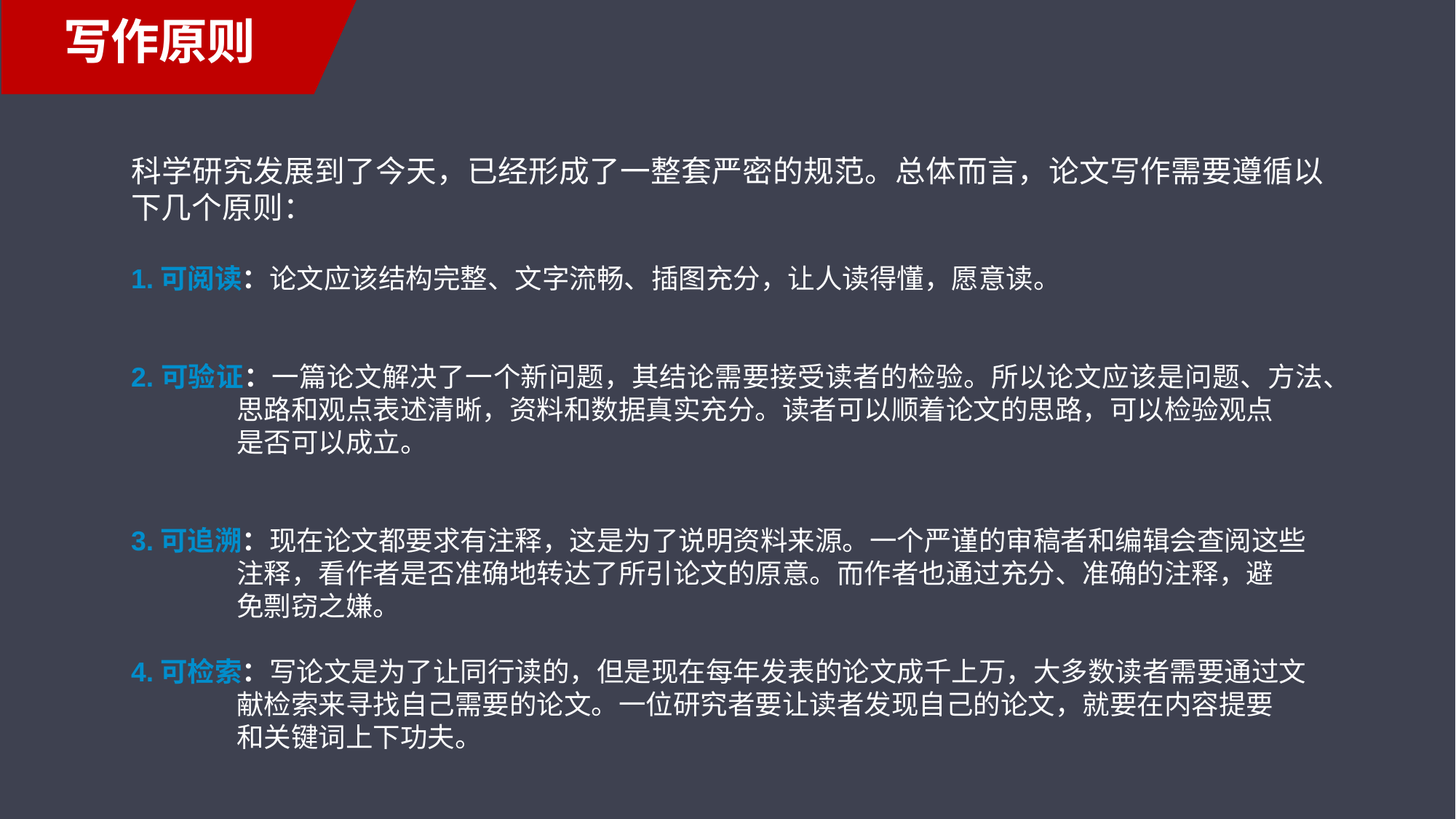

写作原则
科学研究发展到了今天，已经形成了一整套严密的规范。总体而言，论文写作需要遵循以下几个原则：

1.可阅读：论文应该结构完整、文字流畅、插图充分，让人读得懂，愿意读。

2.可验证：一篇论文解决了一个新问题，其结论需要接受读者的检验。所以论文应该是问题、方法、
                思路和观点表述清晰，资料和数据真实充分。读者可以顺着论文的思路，可以检验观点
                是否可以成立。

3.可追溯：现在论文都要求有注释，这是为了说明资料来源。一个严谨的审稿者和编辑会查阅这些
                注释，看作者是否准确地转达了所引论文的原意。而作者也通过充分、准确的注释，避
                免剽窃之嫌。

4.可检索：写论文是为了让同行读的，但是现在每年发表的论文成千上万，大多数读者需要通过文
                献检索来寻找自己需要的论文。一位研究者要让读者发现自己的论文，就要在内容提要
                和关键词上下功夫。